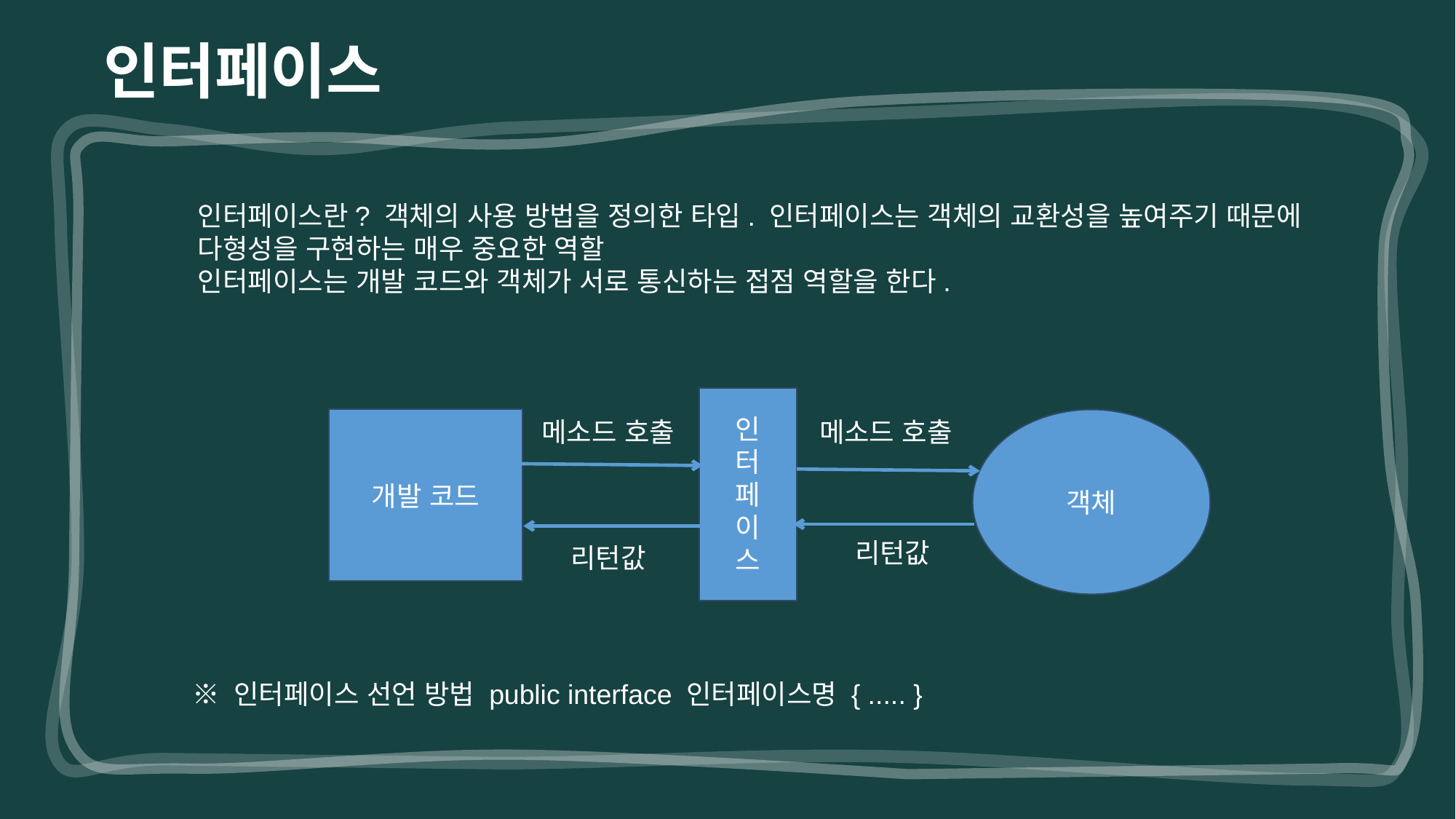

인터페이스

인터페이스란? 객체의 사용 방법을 정의한 타입. 인터페이스는 객체의 교환성을 높여주기 때문에
다형성을 구현하는 매우 중요한 역할
인터페이스는 개발 코드와 객체가 서로 통신하는 접점 역할을 한다.
인
터
페
이
스
개발 코드
메소드 호출
메소드 호출
객체
리턴값
리턴값
※ 인터페이스 선언 방법 public interface 인터페이스명 { ..... }